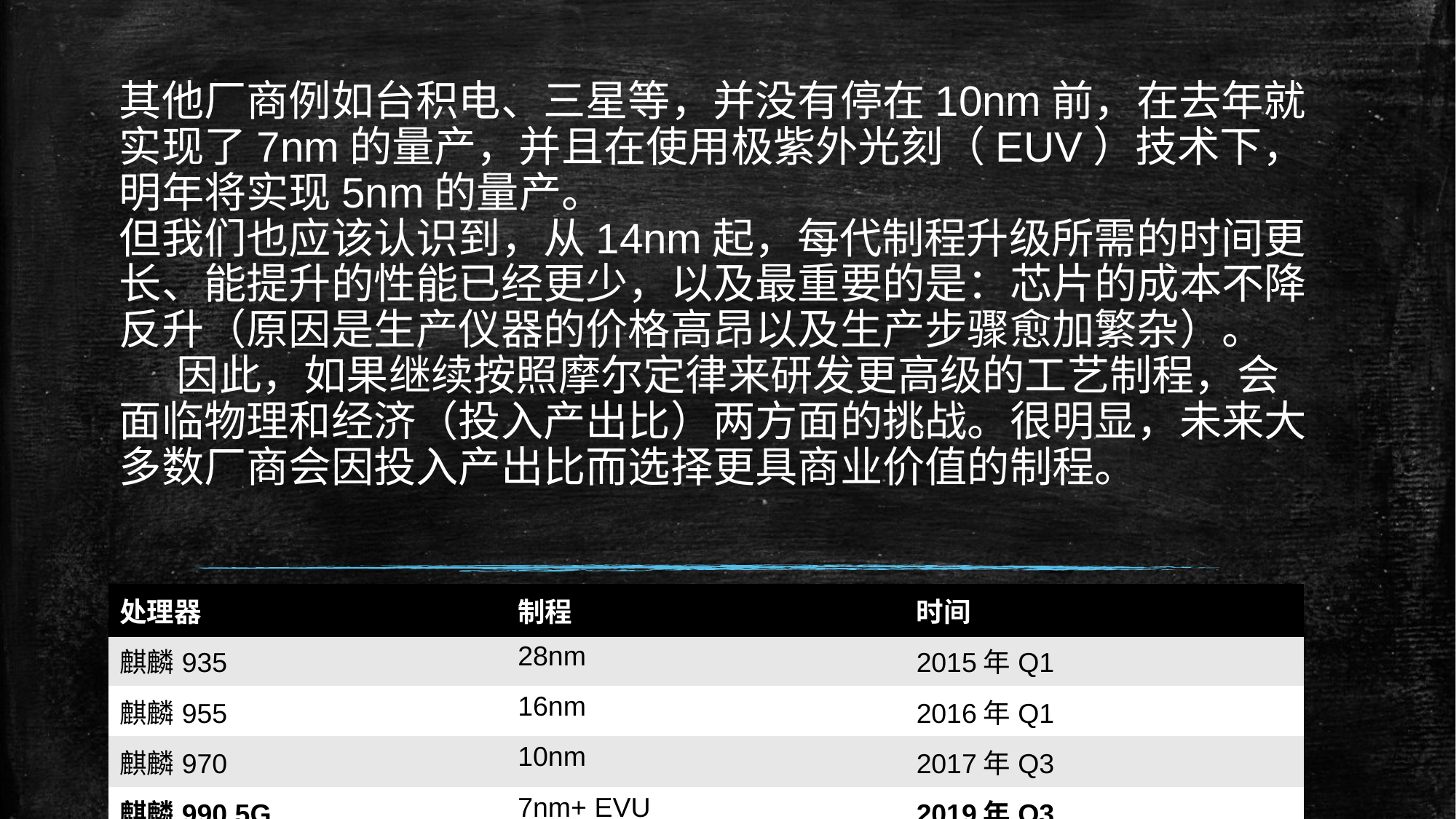

其他厂商例如台积电、三星等，并没有停在10nm前，在去年就实现了7nm的量产，并且在使用极紫外光刻（EUV）技术下，明年将实现5nm的量产。
但我们也应该认识到，从14nm起，每代制程升级所需的时间更长、能提升的性能已经更少，以及最重要的是：芯片的成本不降反升（原因是生产仪器的价格高昂以及生产步骤愈加繁杂）。
     因此，如果继续按照摩尔定律来研发更高级的工艺制程，会面临物理和经济（投入产出比）两方面的挑战。很明显，未来大多数厂商会因投入产出比而选择更具商业价值的制程。
| 处理器 | 制程 | 时间 |
| --- | --- | --- |
| 麒麟935 | 28nm | 2015年Q1 |
| 麒麟955 | 16nm | 2016年Q1 |
| 麒麟970 | 10nm | 2017年Q3 |
| 麒麟990 5G | 7nm+ EVU | 2019年Q3 |